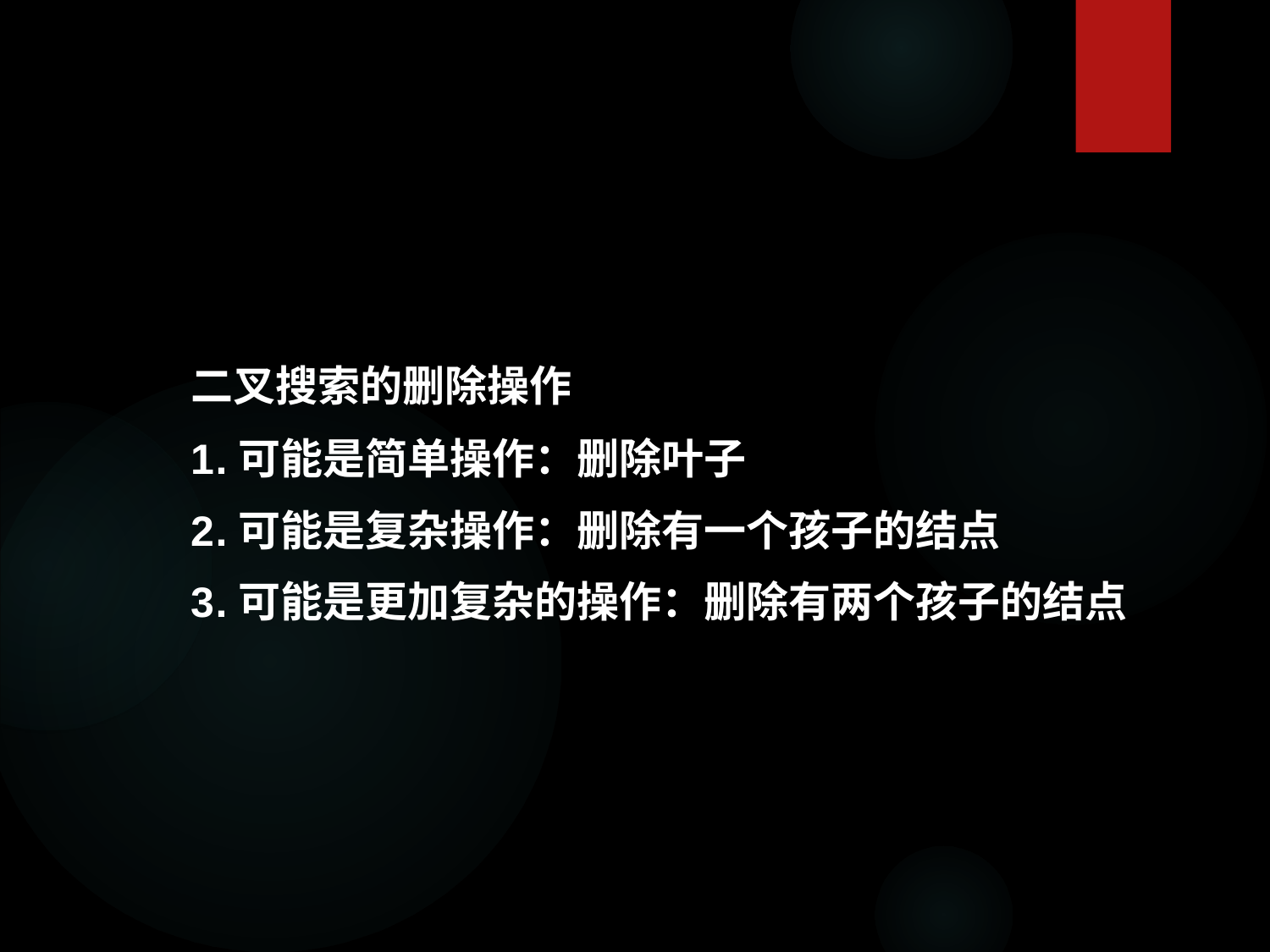

二叉搜索的删除操作
可能是简单操作：删除叶子
可能是复杂操作：删除有一个孩子的结点
可能是更加复杂的操作：删除有两个孩子的结点